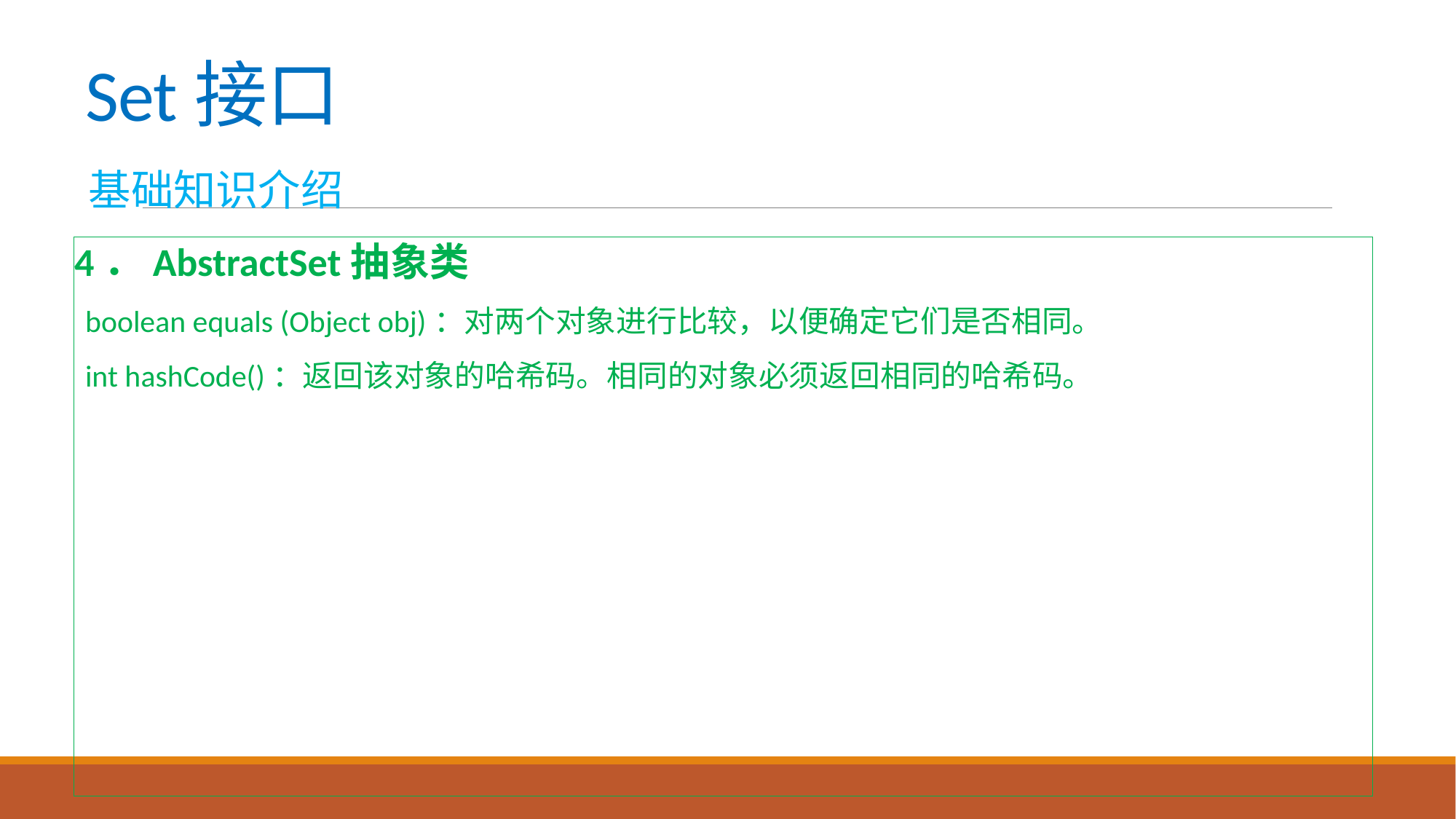

# Set接口
基础知识介绍
4．AbstractSet抽象类
boolean equals (Object obj)：对两个对象进行比较，以便确定它们是否相同。
int hashCode()：返回该对象的哈希码。相同的对象必须返回相同的哈希码。